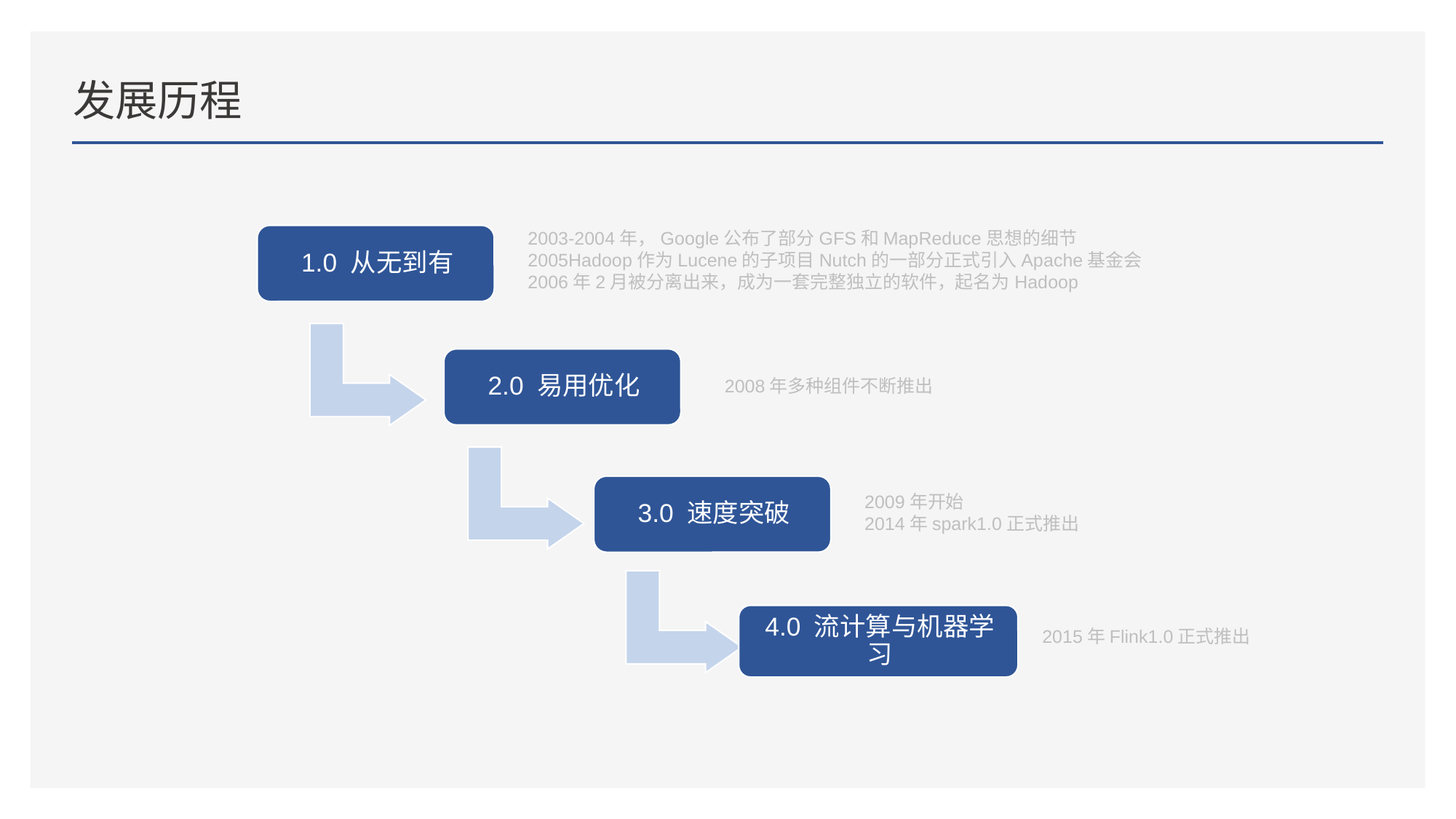

# 发展历程
1.0 从无到有
2.0 易用优化
3.0 速度突破
4.0 流计算与机器学习
2003-2004年，Google公布了部分GFS和MapReduce思想的细节
2005Hadoop作为Lucene的子项目Nutch的一部分正式引入Apache基金会
2006年2月被分离出来，成为一套完整独立的软件，起名为Hadoop
2008年多种组件不断推出
2009年开始
2014年spark1.0正式推出
2015年Flink1.0正式推出